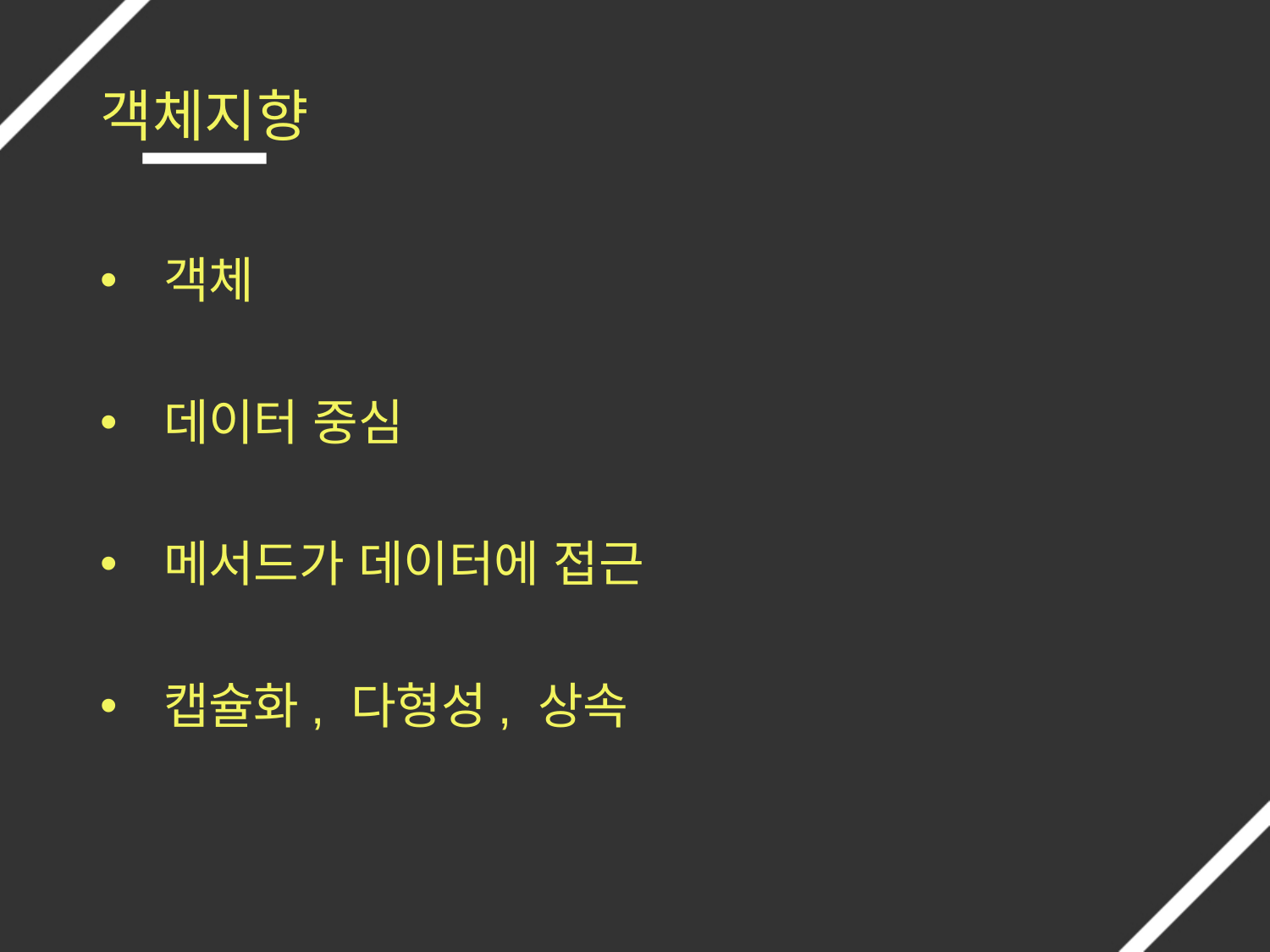

# 객체지향
객체

데이터 중심

메서드가 데이터에 접근

캡슐화, 다형성, 상속